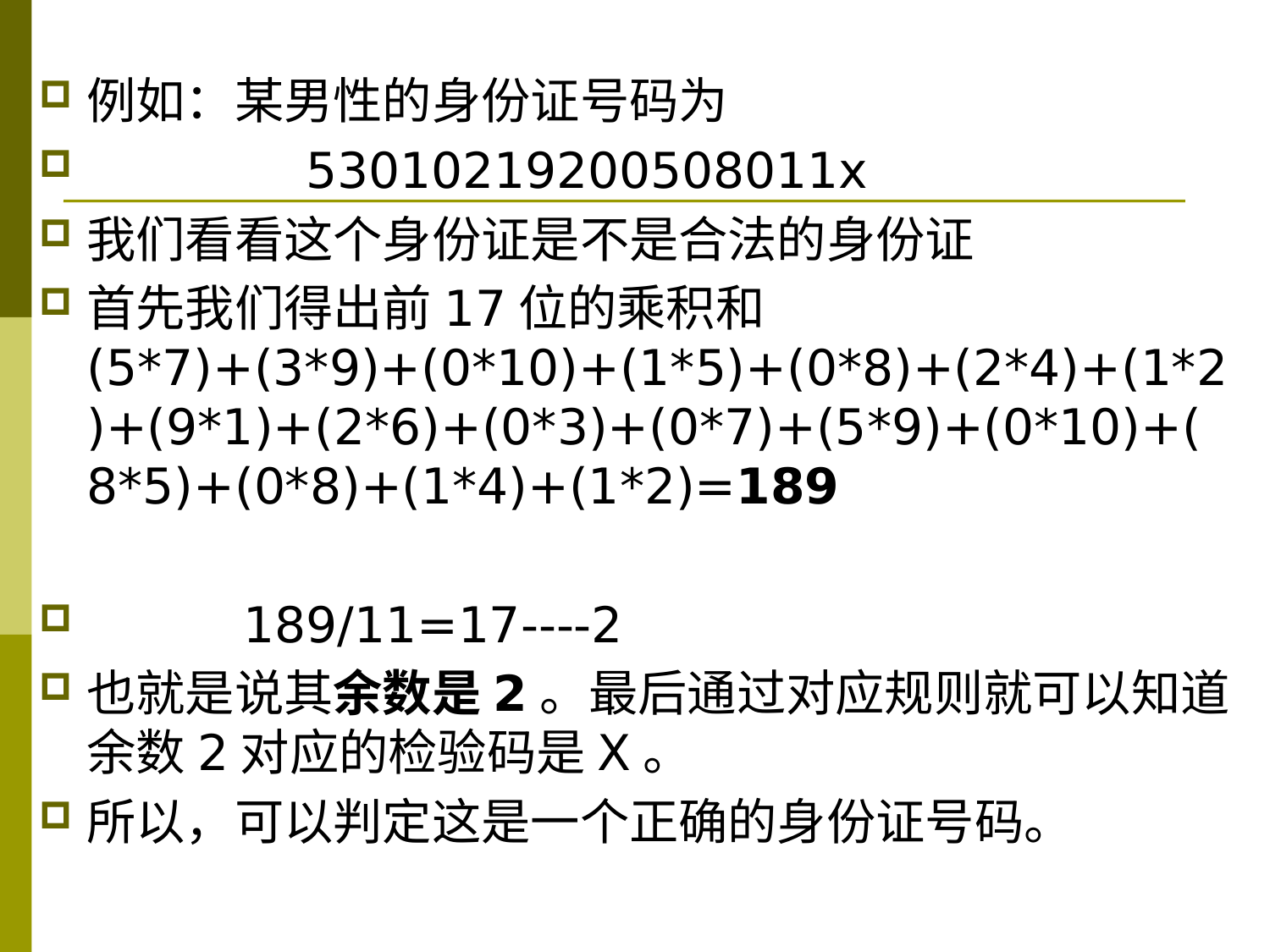

例如：某男性的身份证号码为
              53010219200508011x
我们看看这个身份证是不是合法的身份证
首先我们得出前17位的乘积和(5*7)+(3*9)+(0*10)+(1*5)+(0*8)+(2*4)+(1*2)+(9*1)+(2*6)+(0*3)+(0*7)+(5*9)+(0*10)+(8*5)+(0*8)+(1*4)+(1*2)=189

          189/11=17----2
也就是说其余数是2。最后通过对应规则就可以知道余数2对应的检验码是X。
所以，可以判定这是一个正确的身份证号码。